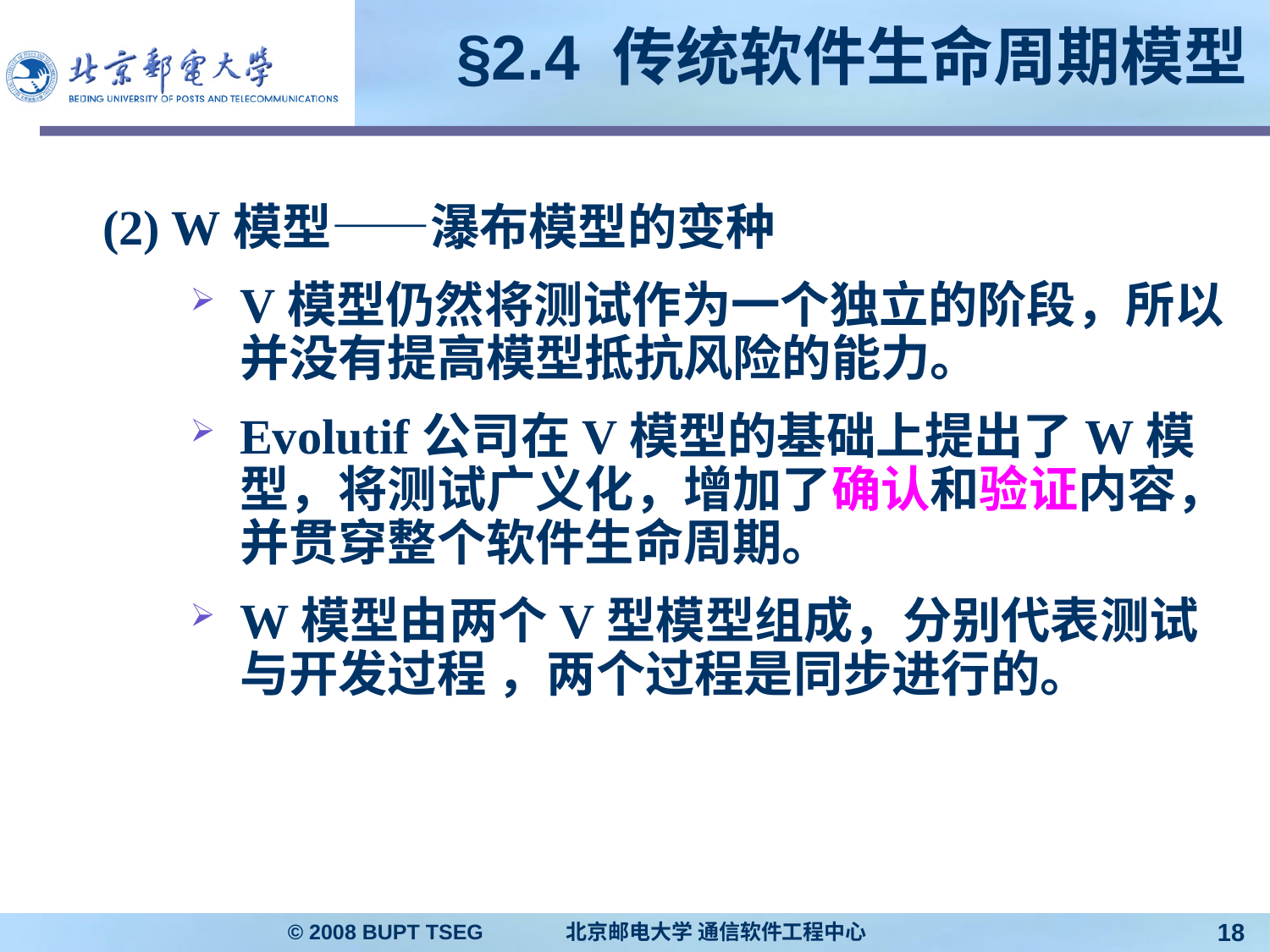

# §2.4 传统软件生命周期模型
(2) W模型——瀑布模型的变种
V模型仍然将测试作为一个独立的阶段，所以并没有提高模型抵抗风险的能力。
Evolutif公司在V模型的基础上提出了W模型，将测试广义化，增加了确认和验证内容，并贯穿整个软件生命周期。
W模型由两个V型模型组成，分别代表测试与开发过程 ，两个过程是同步进行的。
© 2008 BUPT TSEG             北京邮电大学 通信软件工程中心